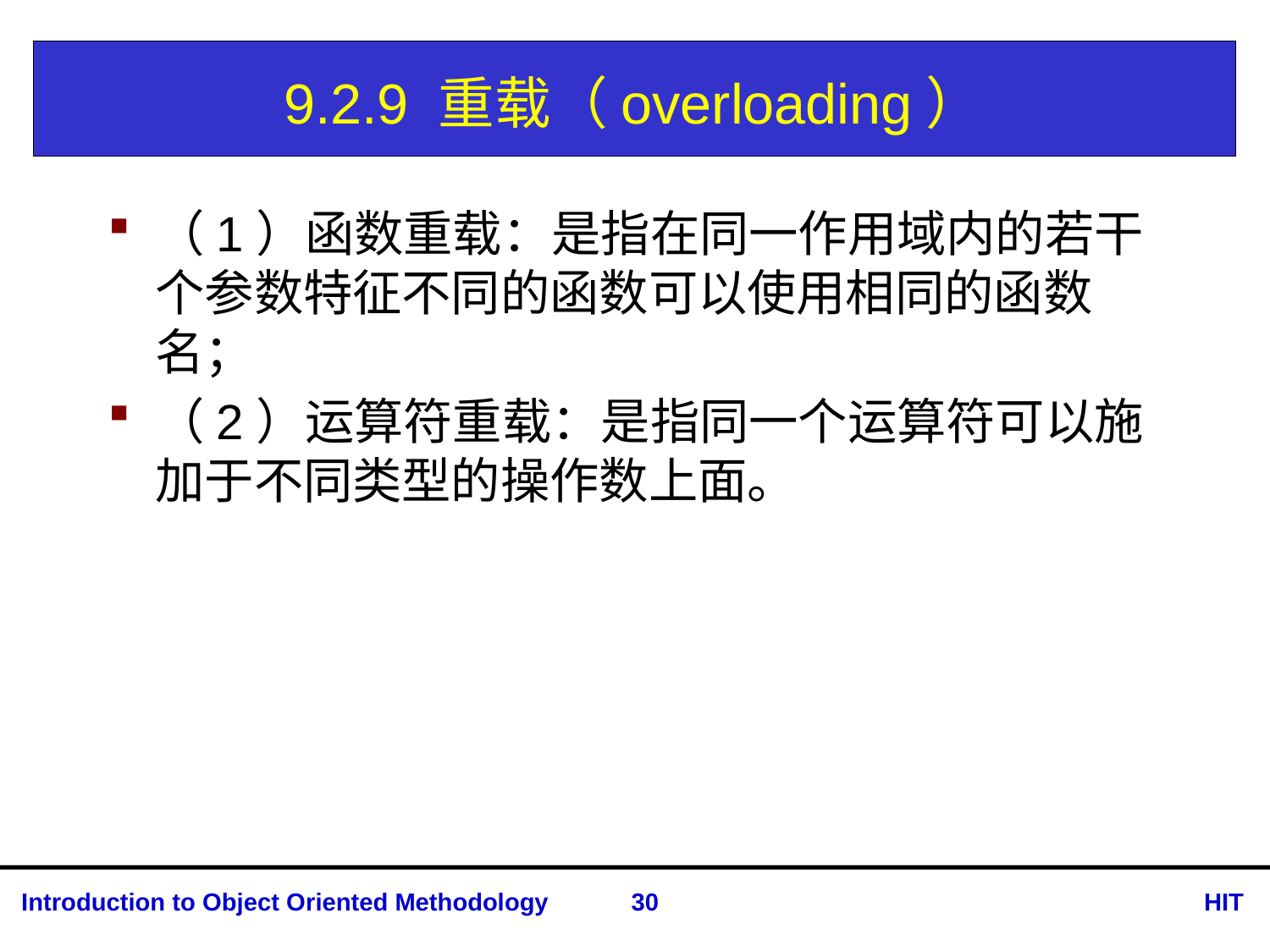

# 9.2.9 重载（overloading）
（1）函数重载：是指在同一作用域内的若干个参数特征不同的函数可以使用相同的函数名；
（2）运算符重载：是指同一个运算符可以施加于不同类型的操作数上面。